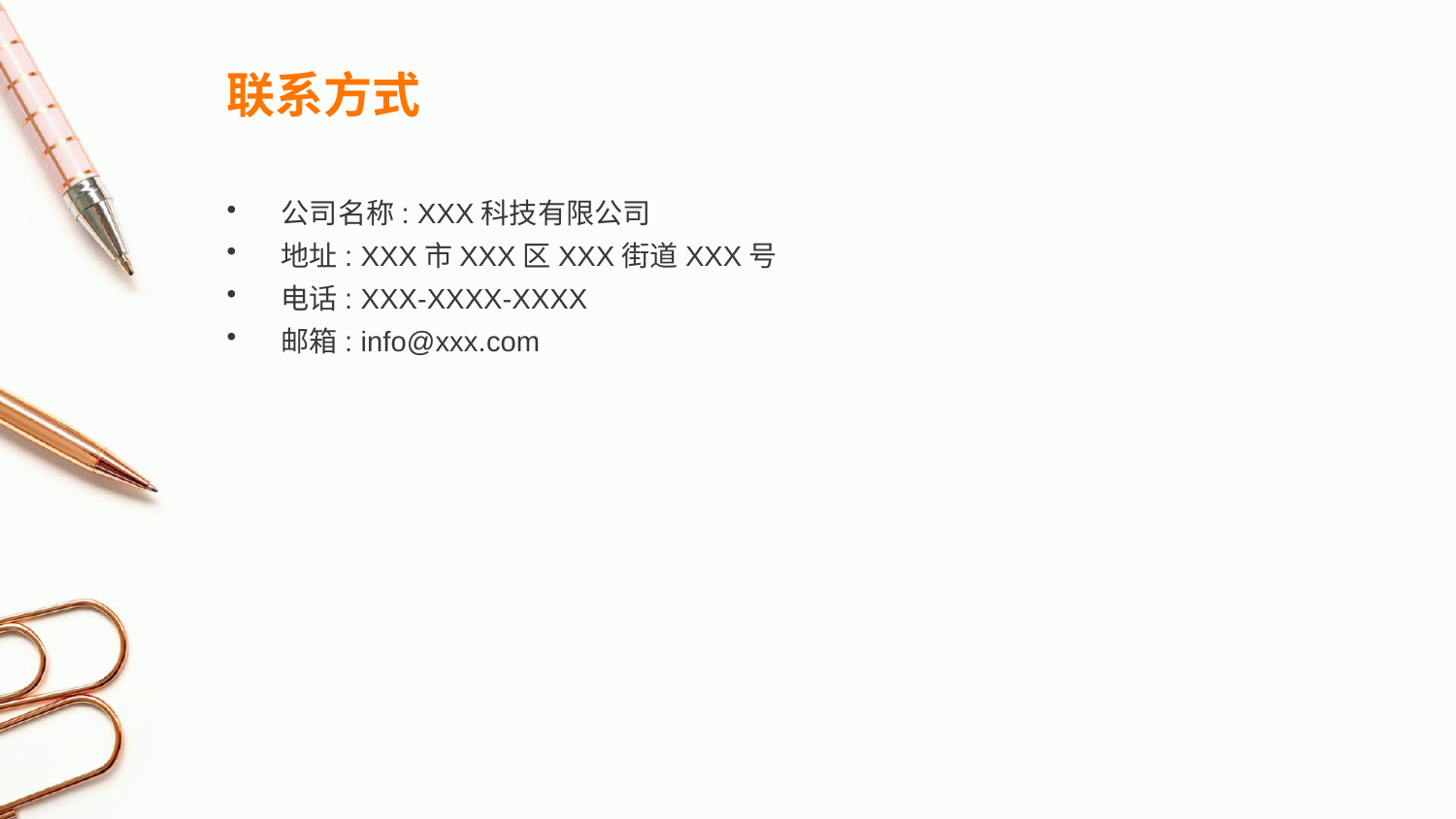

联系方式
公司名称: XXX科技有限公司
地址: XXX市XXX区XXX街道XXX号
电话: XXX-XXXX-XXXX
邮箱: info@xxx.com